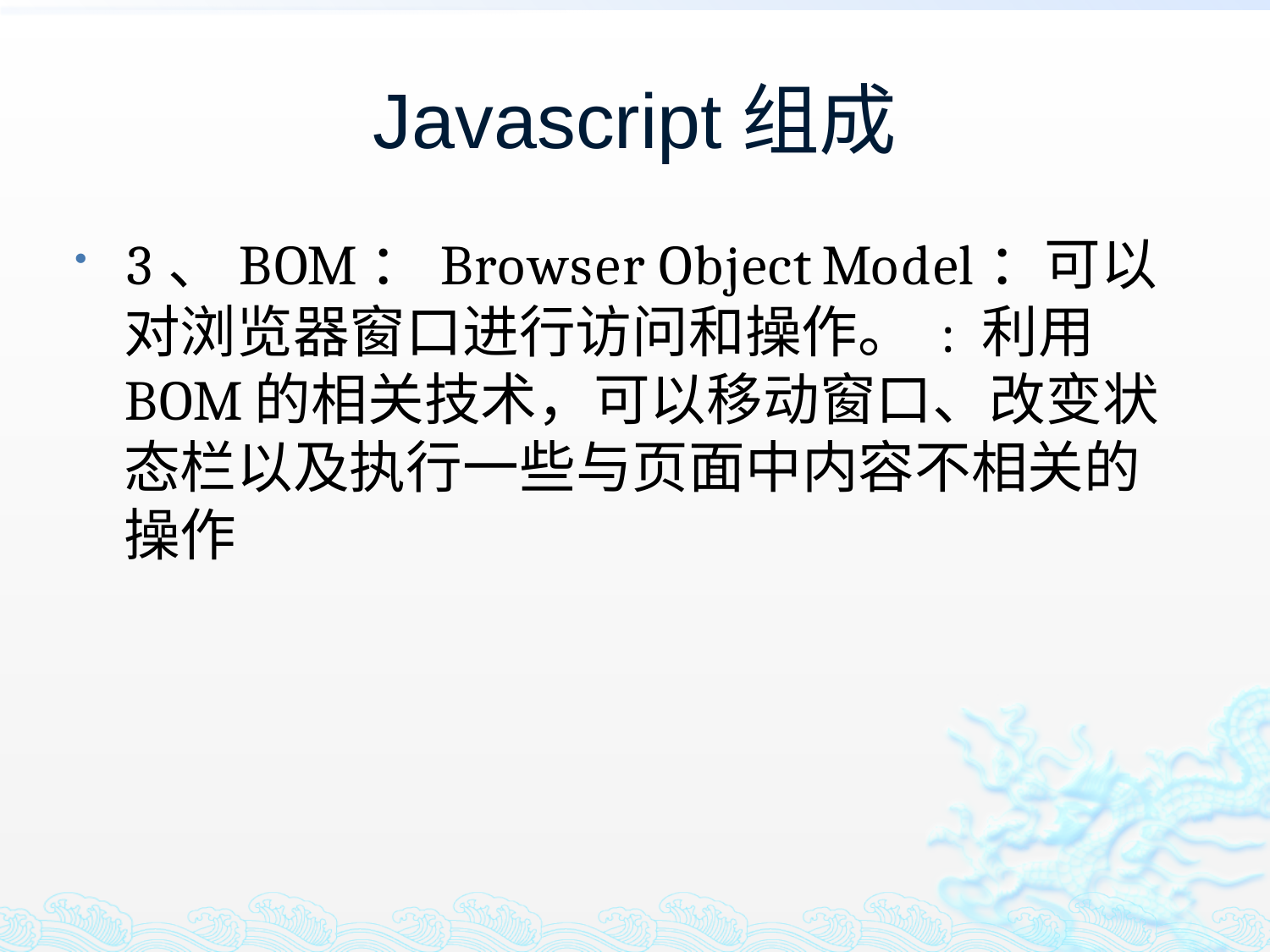

# Javascript组成
3、BOM：Browser Object Model：可以对浏览器窗口进行访问和操作。 : 利用BOM的相关技术，可以移动窗口、改变状态栏以及执行一些与页面中内容不相关的操作